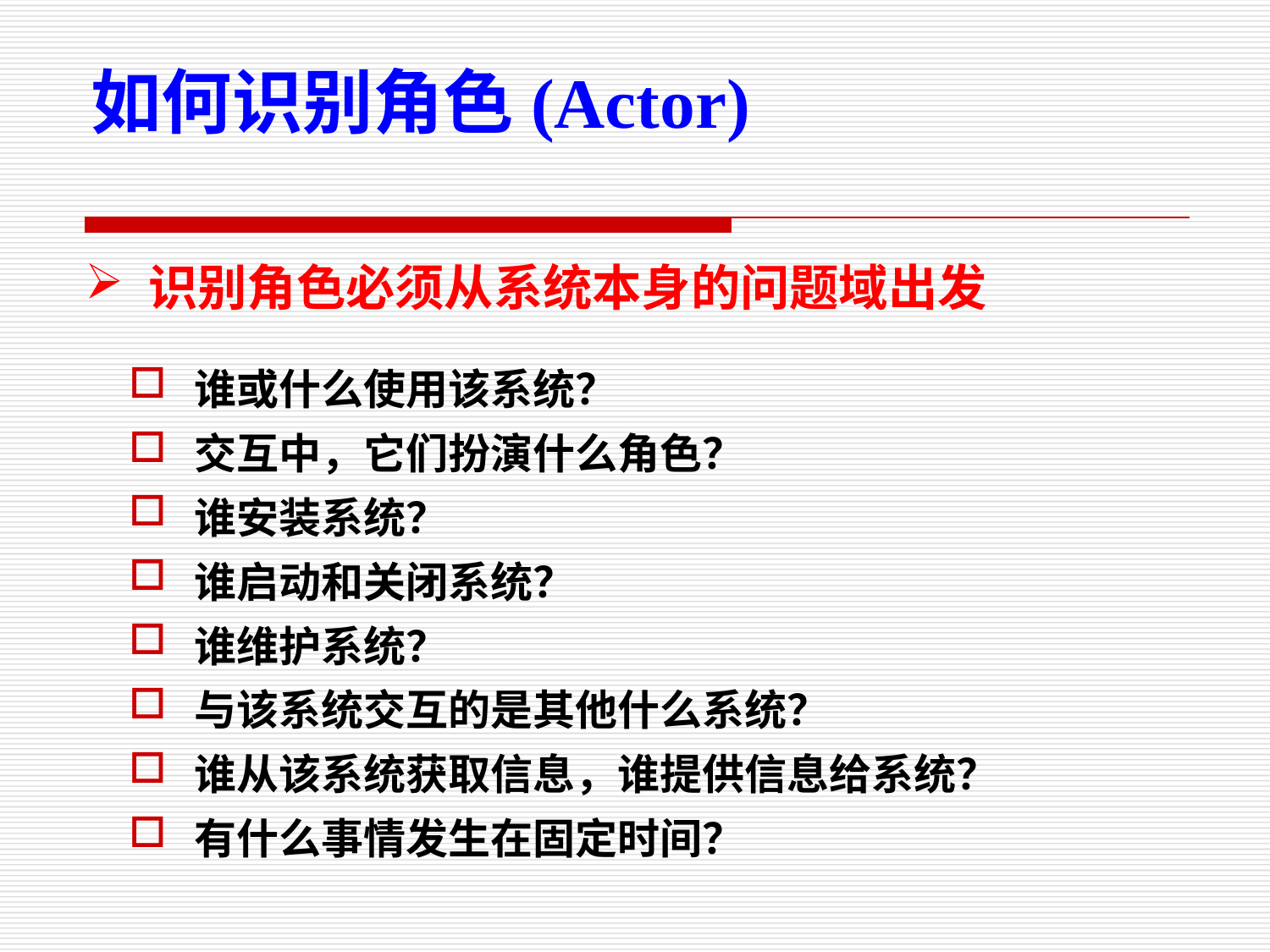

如何识别角色(Actor)
识别角色必须从系统本身的问题域出发
谁或什么使用该系统？
交互中，它们扮演什么角色？
谁安装系统？
谁启动和关闭系统？
谁维护系统？
与该系统交互的是其他什么系统？
谁从该系统获取信息，谁提供信息给系统？
有什么事情发生在固定时间？